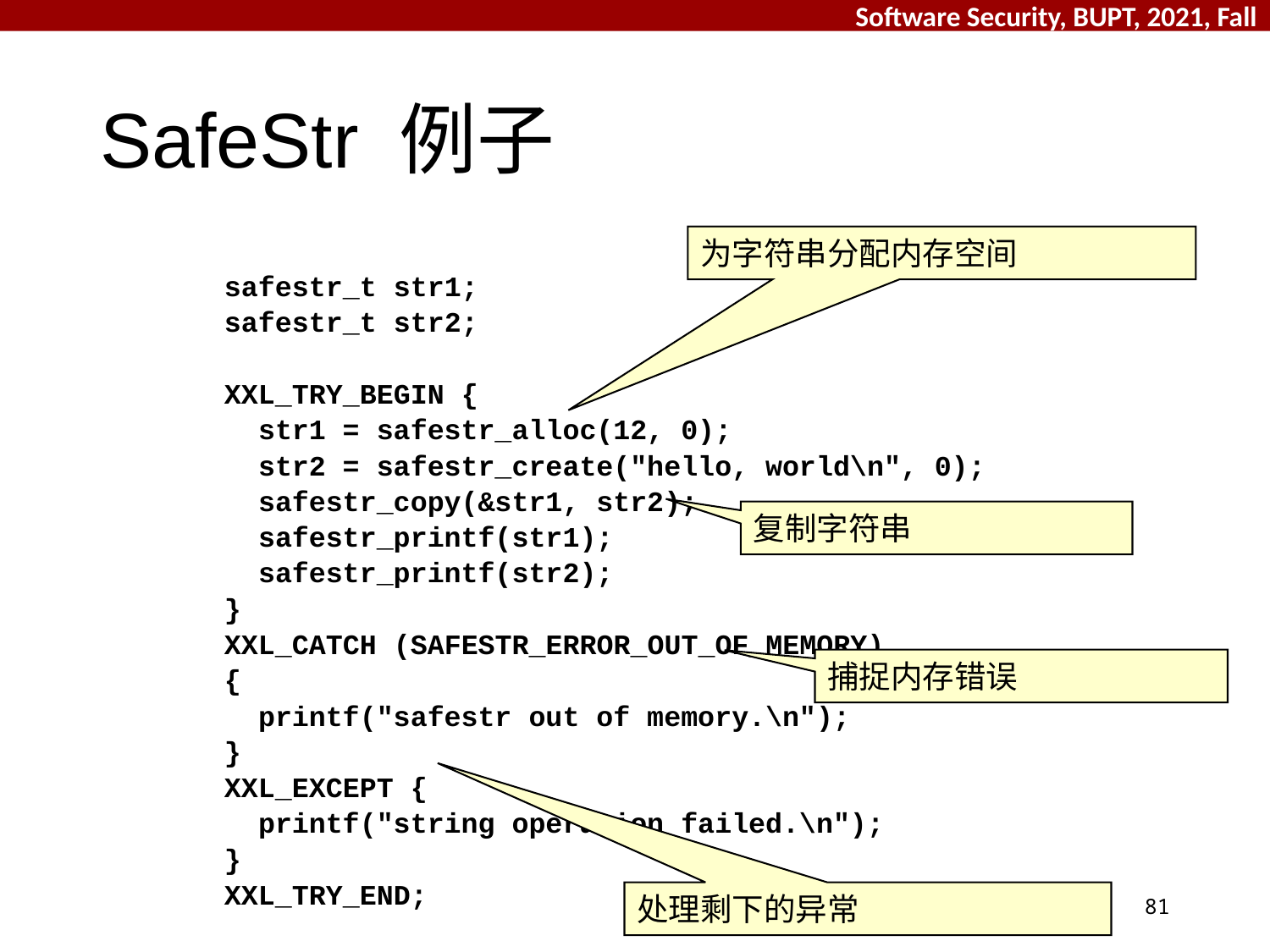

# SafeStr 例子
为字符串分配内存空间
safestr_t str1;
safestr_t str2;

XXL_TRY_BEGIN {
  str1 = safestr_alloc(12, 0);
  str2 = safestr_create("hello, world\n", 0);
  safestr_copy(&str1, str2);
  safestr_printf(str1);
  safestr_printf(str2);
}
XXL_CATCH (SAFESTR_ERROR_OUT_OF_MEMORY)
{
  printf("safestr out of memory.\n");
}
XXL_EXCEPT {
  printf("string operation failed.\n");
}
XXL_TRY_END;

复制字符串
捕捉内存错误
处理剩下的异常
81